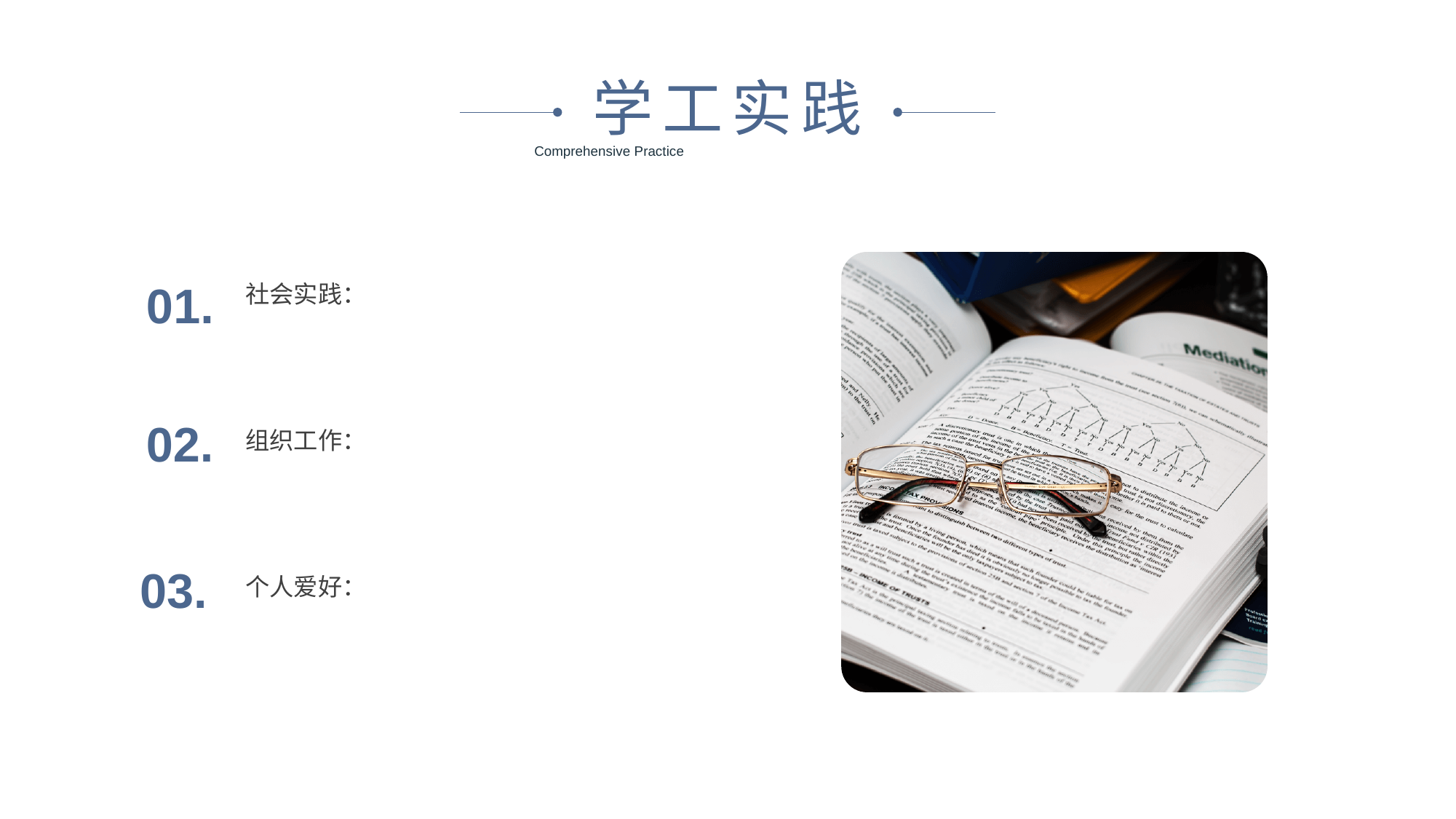

学工实践
Comprehensive Practice

社会实践：
0 1.
组织工作：
02.
03.
个人爱好：